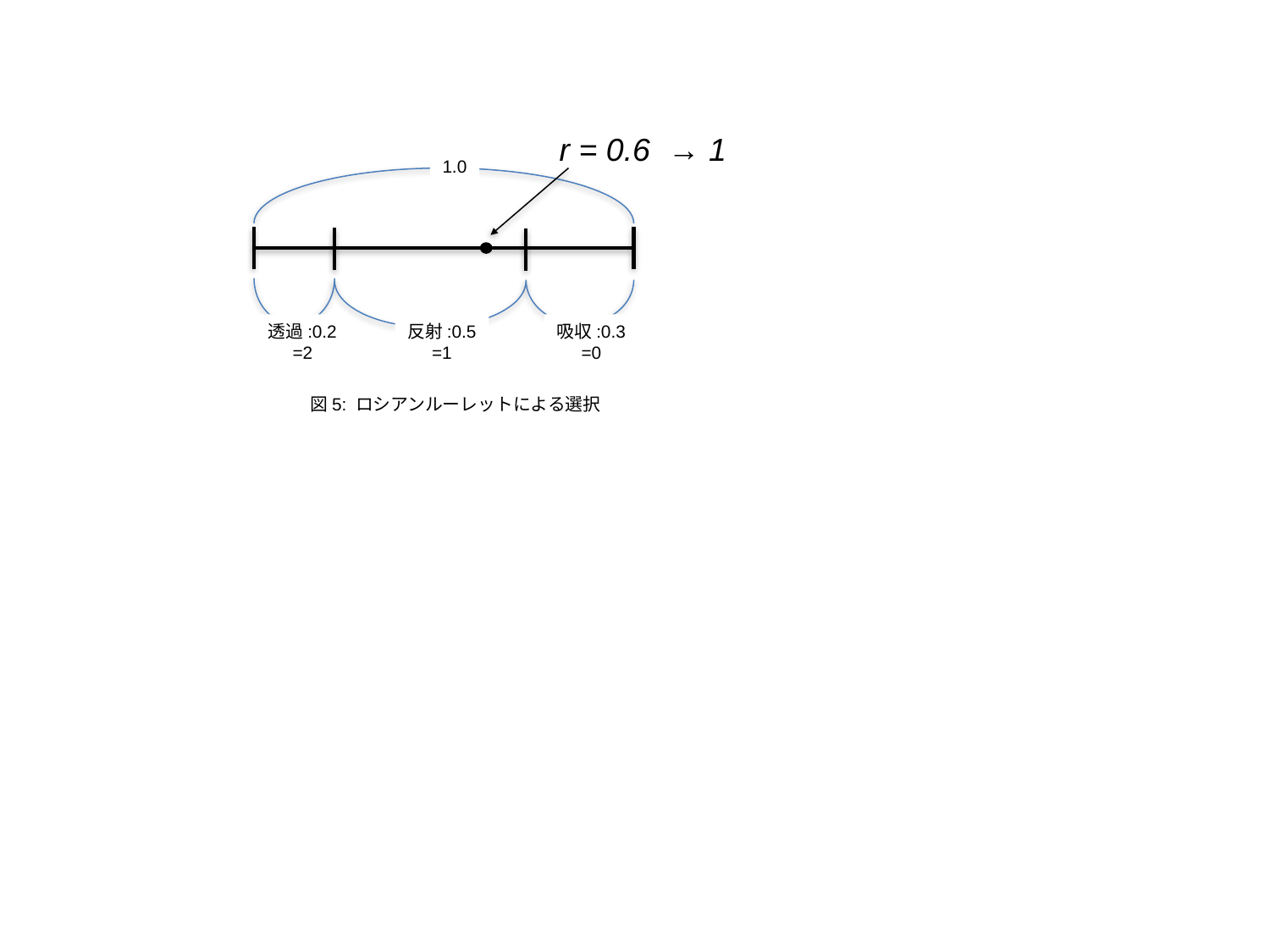

r = 0.6  → 1
1.0

透過:0.2
=2
反射:0.5
=1
吸収:0.3
=0
図5: ロシアンルーレットによる選択